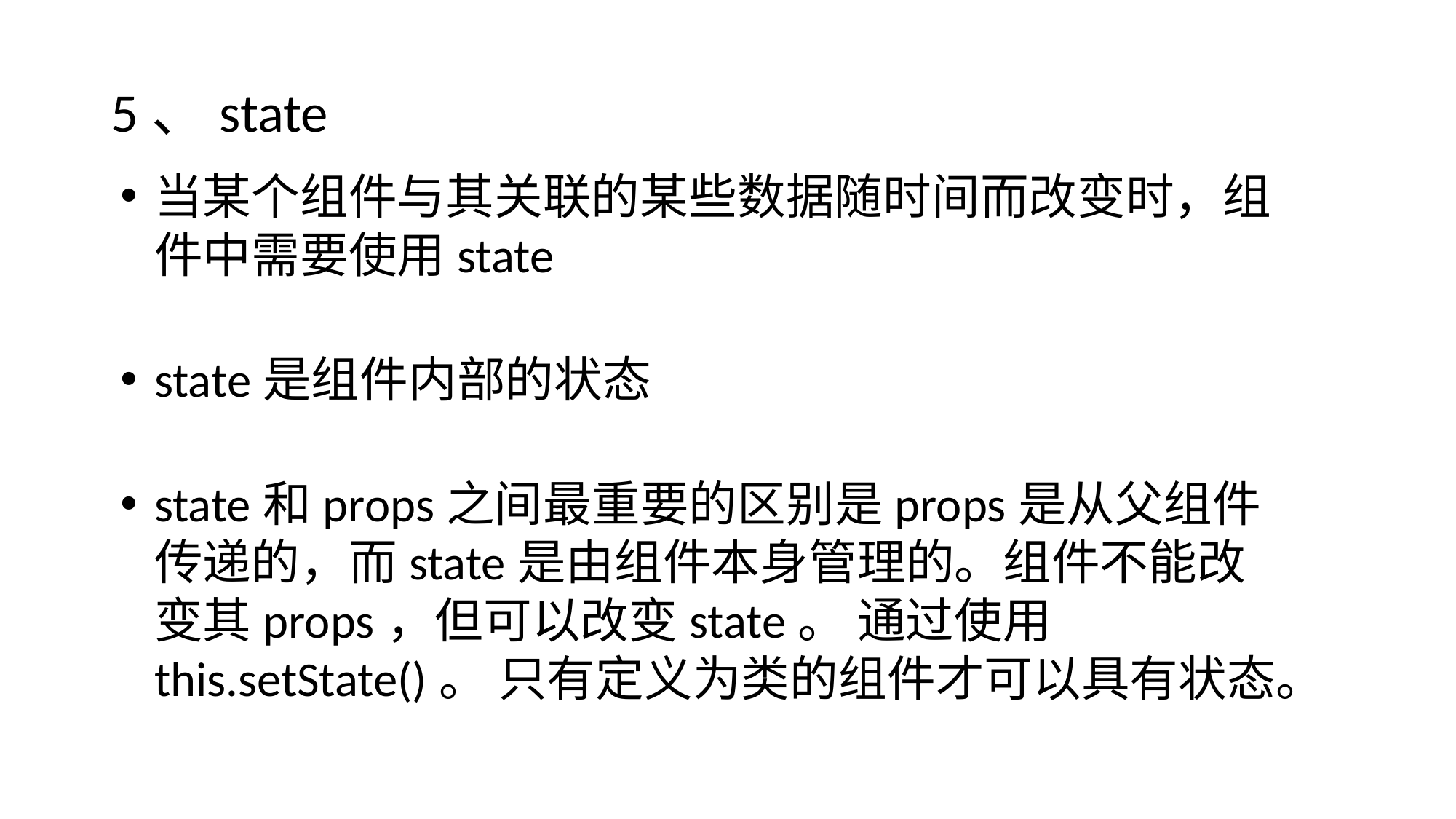

# 5、state
当某个组件与其关联的某些数据随时间而改变时，组件中需要使用state
state是组件内部的状态
state和props之间最重要的区别是props是从父组件传递的，而state是由组件本身管理的。组件不能改变其props，但可以改变state。 通过使用this.setState()。 只有定义为类的组件才可以具有状态。